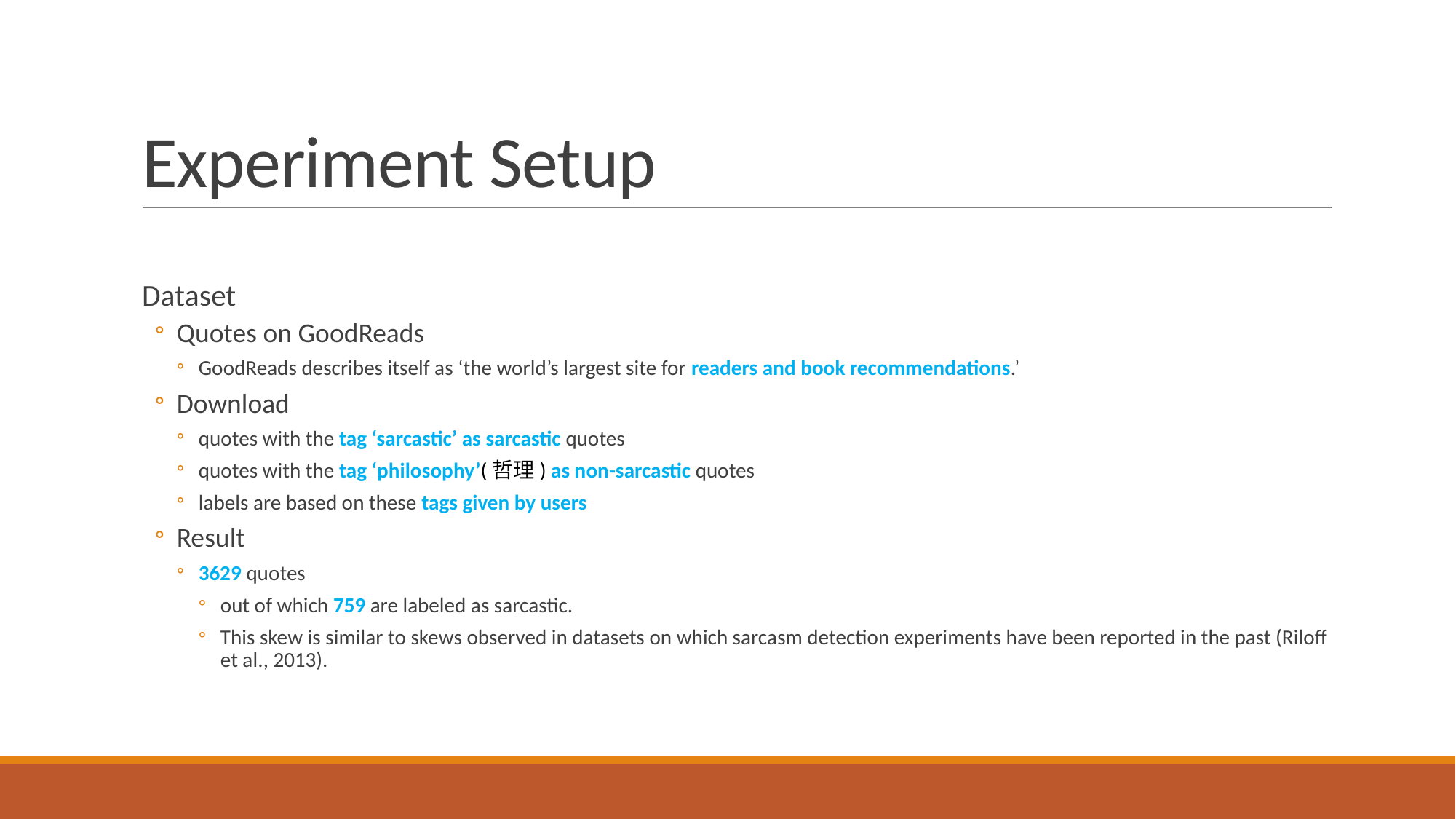

# Experiment Setup

Dataset
Quotes on GoodReads
GoodReads describes itself as ‘the world’s largest site for readers and book recommendations.’
Download
quotes with the tag ‘sarcastic’ as sarcastic quotes
quotes with the tag ‘philosophy’(哲理) as non-sarcastic quotes
labels are based on these tags given by users
Result
3629 quotes
out of which 759 are labeled as sarcastic.
This skew is similar to skews observed in datasets on which sarcasm detection experiments have been reported in the past (Riloff et al., 2013).